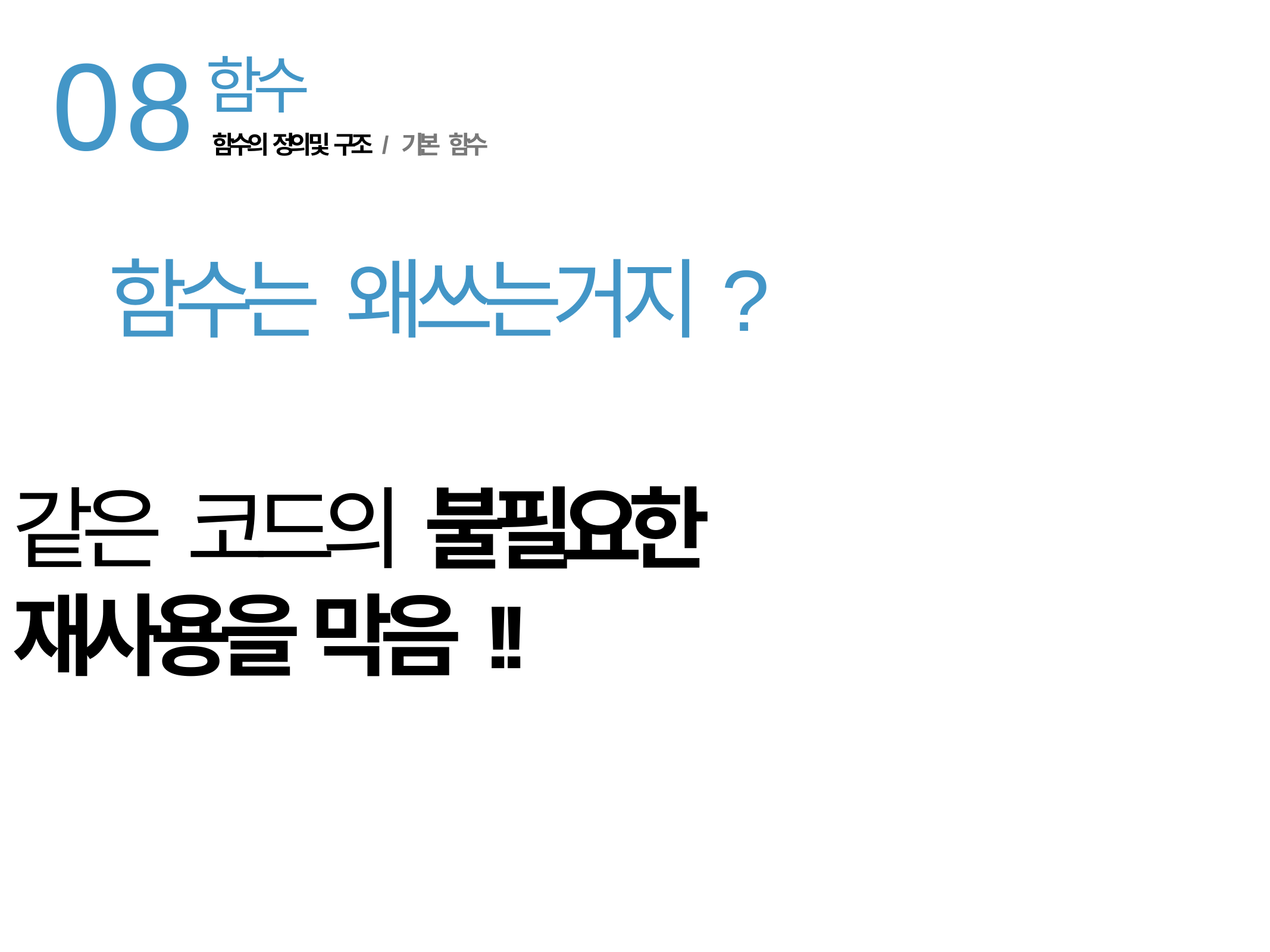

08
함수
함수의  정의   및   구조  / 기본 함수
함수는 왜쓰는거지?

같은  코드의  불필요한  재사용을  막음!!